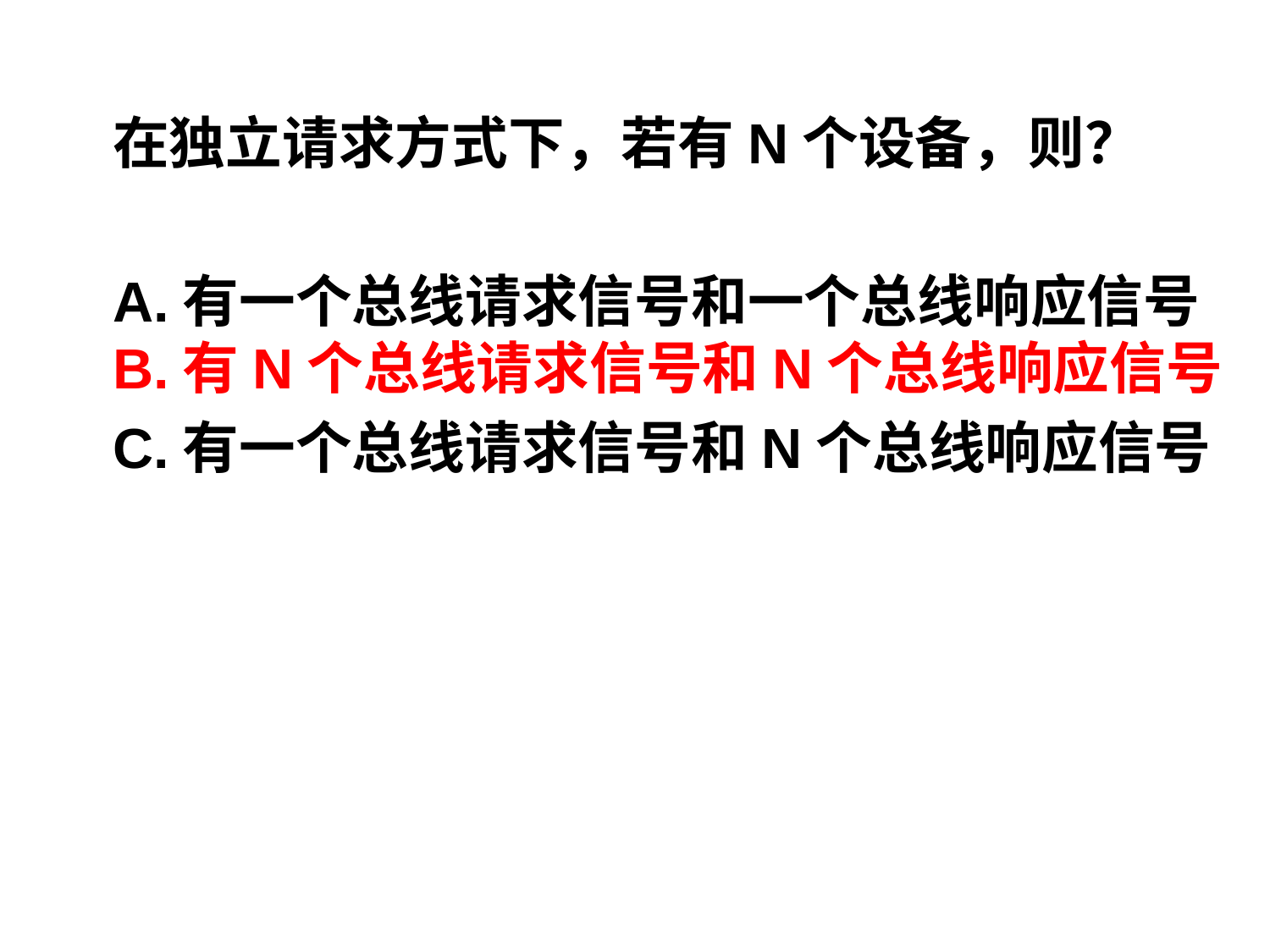

在独立请求方式下，若有N个设备，则？

A.有一个总线请求信号和一个总线响应信号 B.有N个总线请求信号和N个总线响应信号
C.有一个总线请求信号和N个总线响应信号